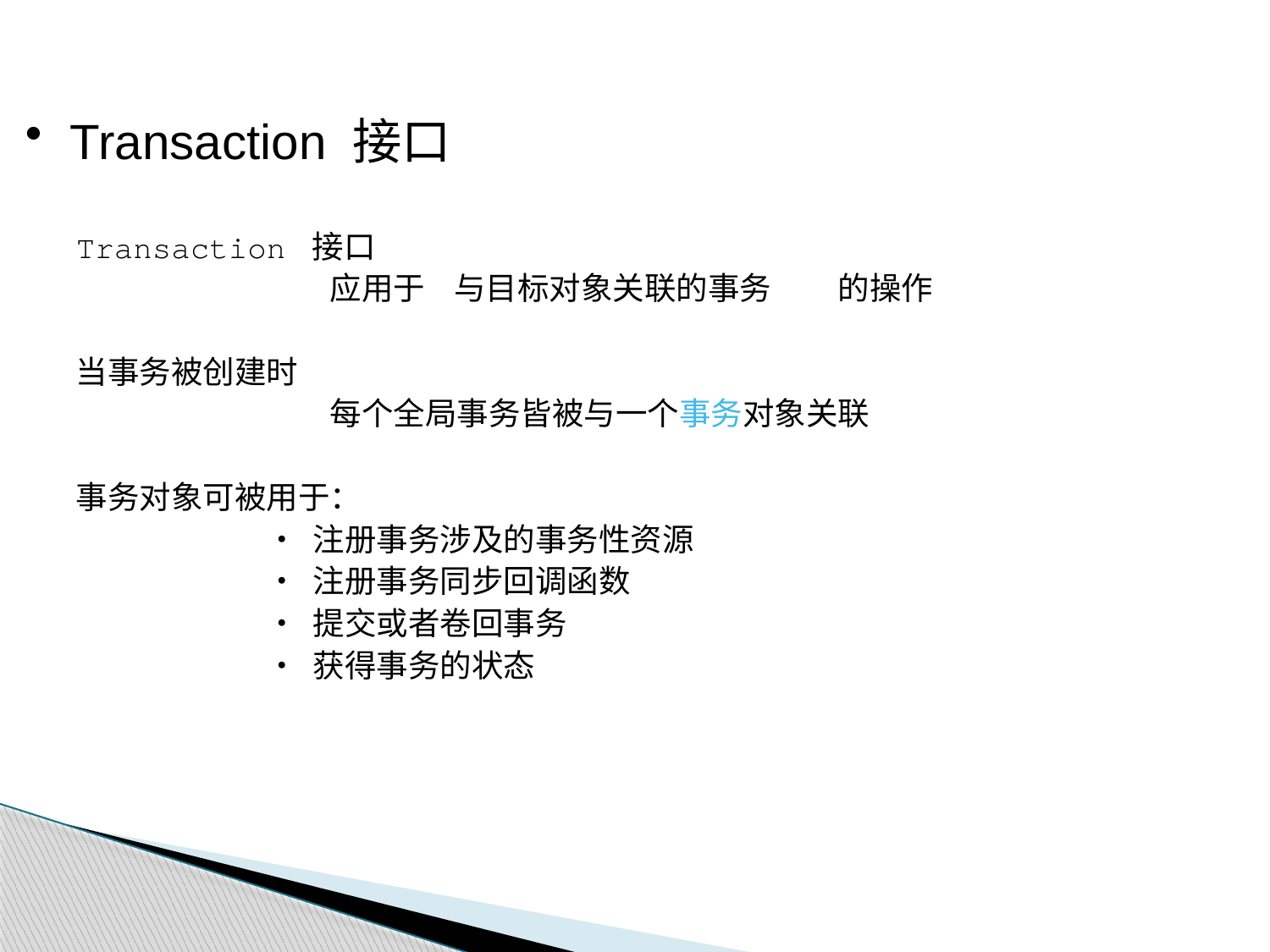

Transaction 接口
Transaction 接口
		应用于    与目标对象关联的事务	的操作

当事务被创建时
		每个全局事务皆被与一个事务对象关联

事务对象可被用于：
• 注册事务涉及的事务性资源
• 注册事务同步回调函数
• 提交或者卷回事务
• 获得事务的状态